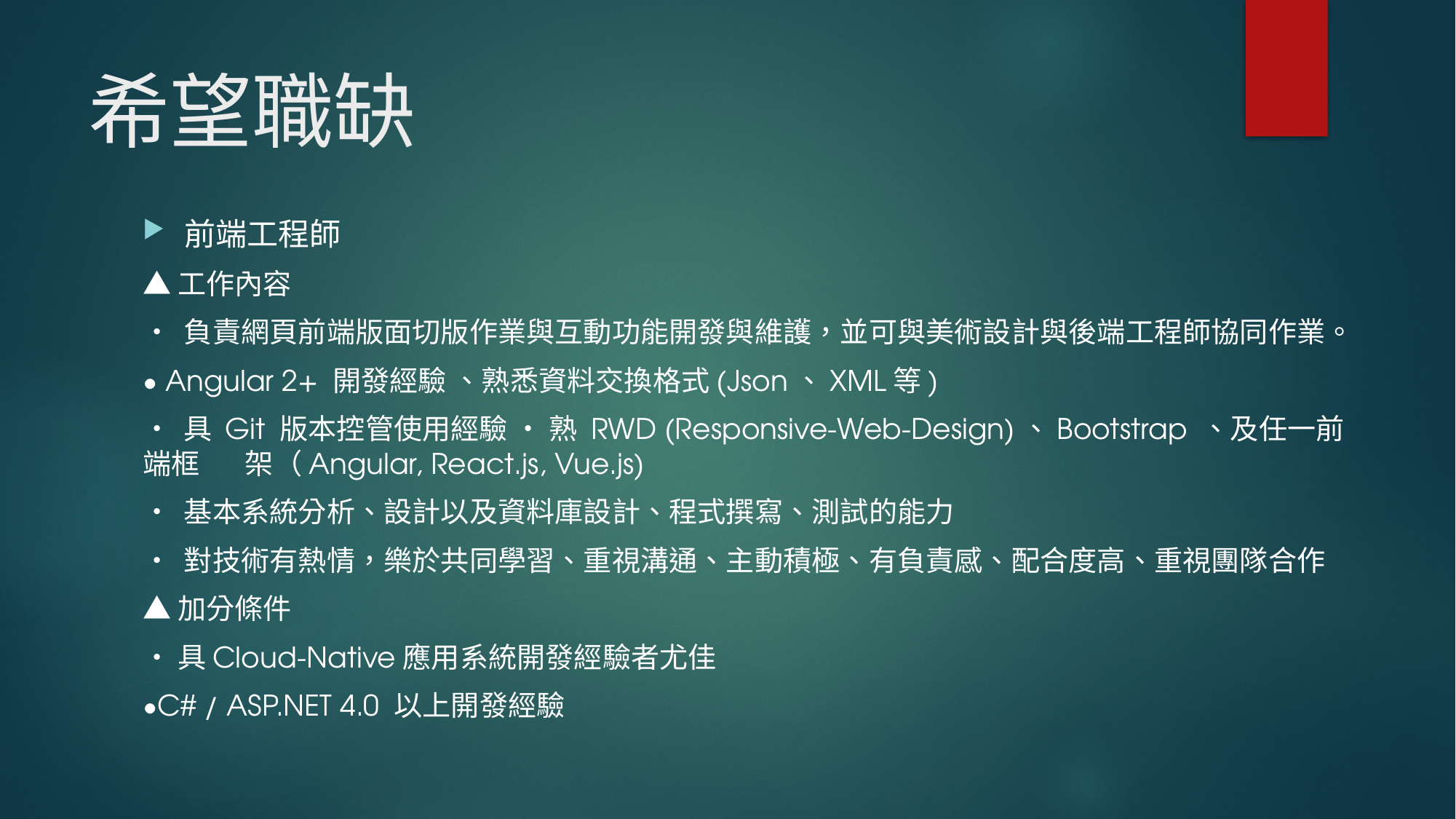

# 希望職缺

前端工程師
▲工作內容
• 負責網頁前端版面切版作業與互動功能開發與維護，並可與美術設計與後端工程師協同作業。
• Angular 2+ 開發經驗 、熟悉資料交換格式(Json、XML等)
• 具 Git 版本控管使用經驗 • 熟 RWD (Responsive-Web-Design)、Bootstrap 、及任一前端框	架（Angular, React.js, Vue.js)
• 基本系統分析、設計以及資料庫設計、程式撰寫、測試的能力
• 對技術有熱情，樂於共同學習、重視溝通、主動積極、有負責感、配合度高、重視團隊合作
▲加分條件
•具Cloud-Native應用系統開發經驗者尤佳
•C# / ASP.NET 4.0 以上開發經驗